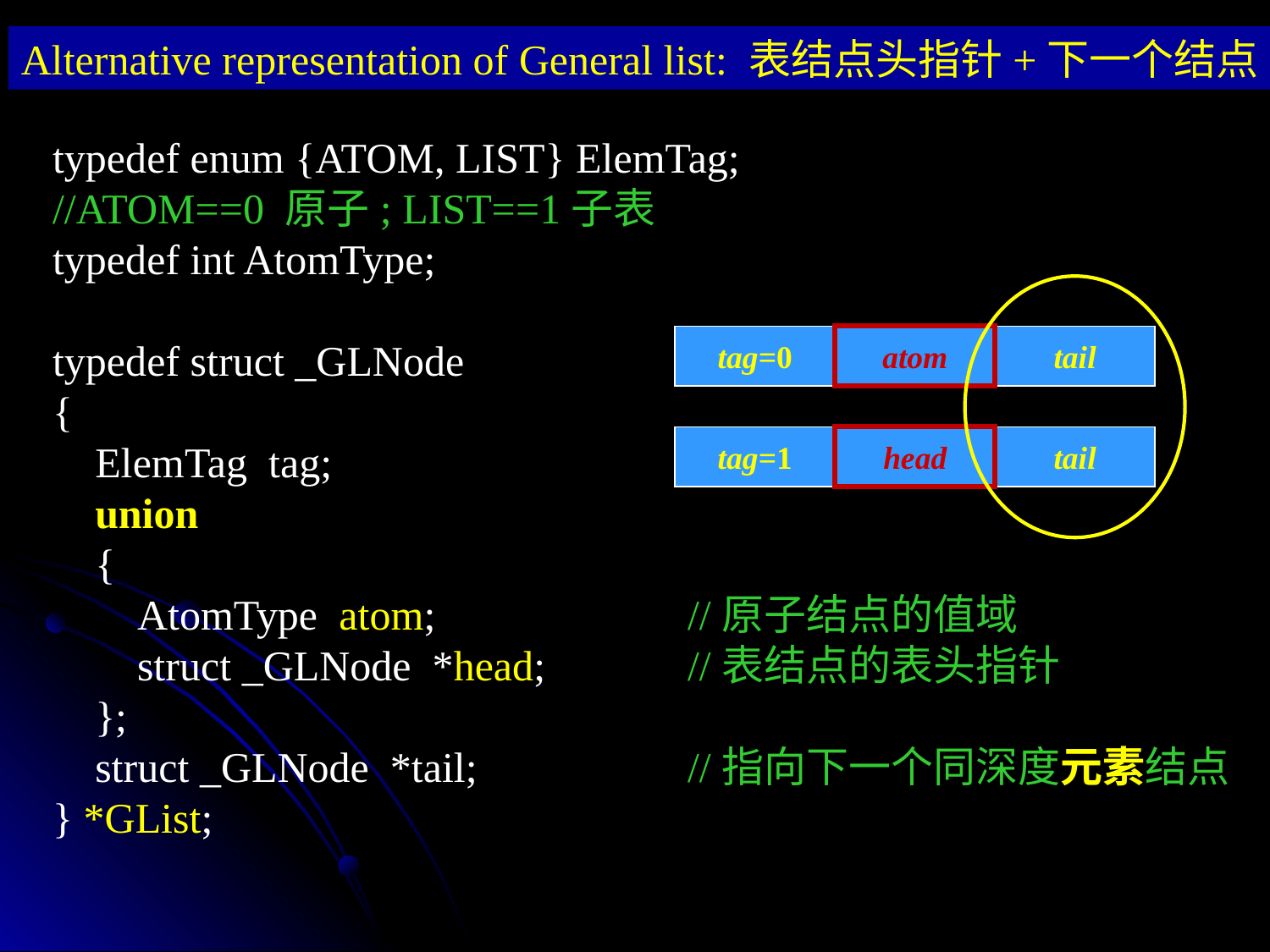

Alternative representation of General list: 表结点头指针+下一个结点
typedef enum {ATOM, LIST} ElemTag;
//ATOM==0 原子; LIST==1子表
typedef int AtomType;

typedef struct _GLNode
{
    ElemTag  tag;
    union
    {
        AtomType  atom;	   	//原子结点的值域
        struct _GLNode  *head; 		//表结点的表头指针
    };
    struct _GLNode  *tail; 		//指向下一个同深度元素结点
} *GList;

tag=0
atom
tail
tag=1
head
tail